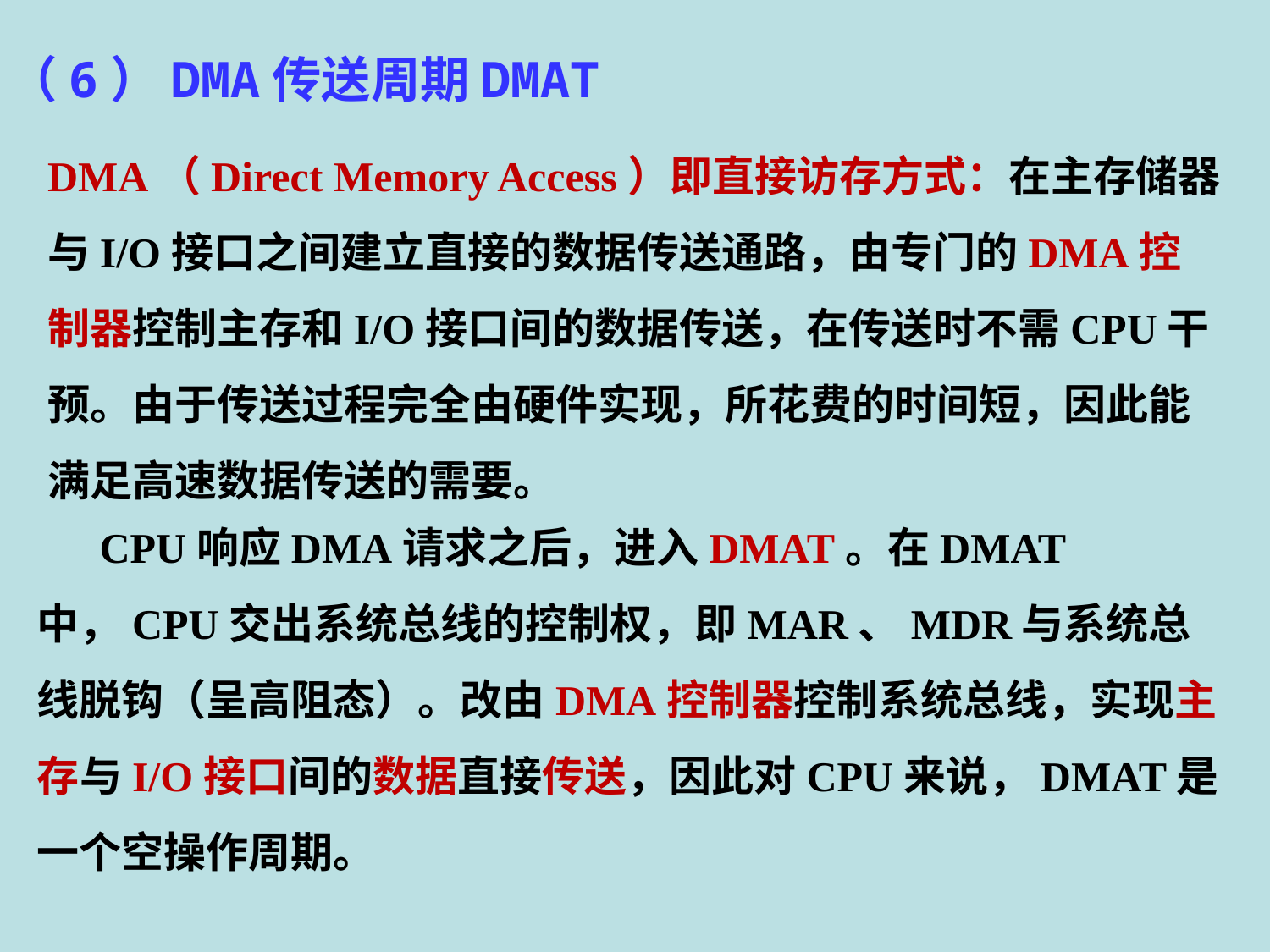

（6）DMA传送周期DMAT
DMA（Direct Memory Access）即直接访存方式：在主存储器与I/O接口之间建立直接的数据传送通路，由专门的DMA控制器控制主存和I/O接口间的数据传送，在传送时不需CPU干预。由于传送过程完全由硬件实现，所花费的时间短，因此能满足高速数据传送的需要。
       CPU响应DMA请求之后，进入DMAT。在DMAT中，CPU交出系统总线的控制权，即MAR、MDR与系统总线脱钩（呈高阻态）。改由DMA控制器控制系统总线，实现主存与I/O接口间的数据直接传送，因此对CPU来说，DMAT是一个空操作周期。